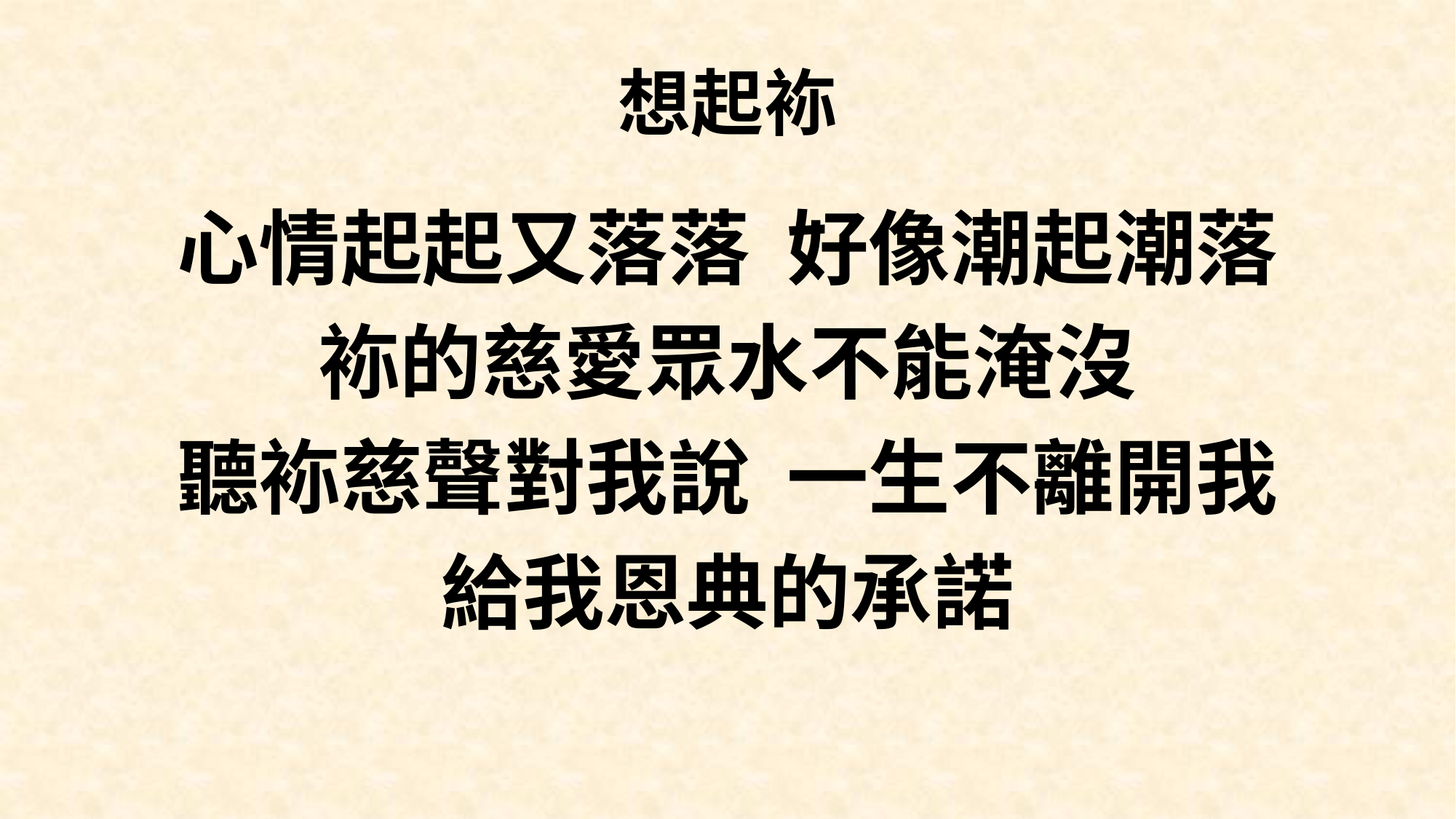

# 想起袮
心情起起又落落  好像潮起潮落
袮的慈愛眾水不能淹沒
聽袮慈聲對我說  一生不離開我
給我恩典的承諾